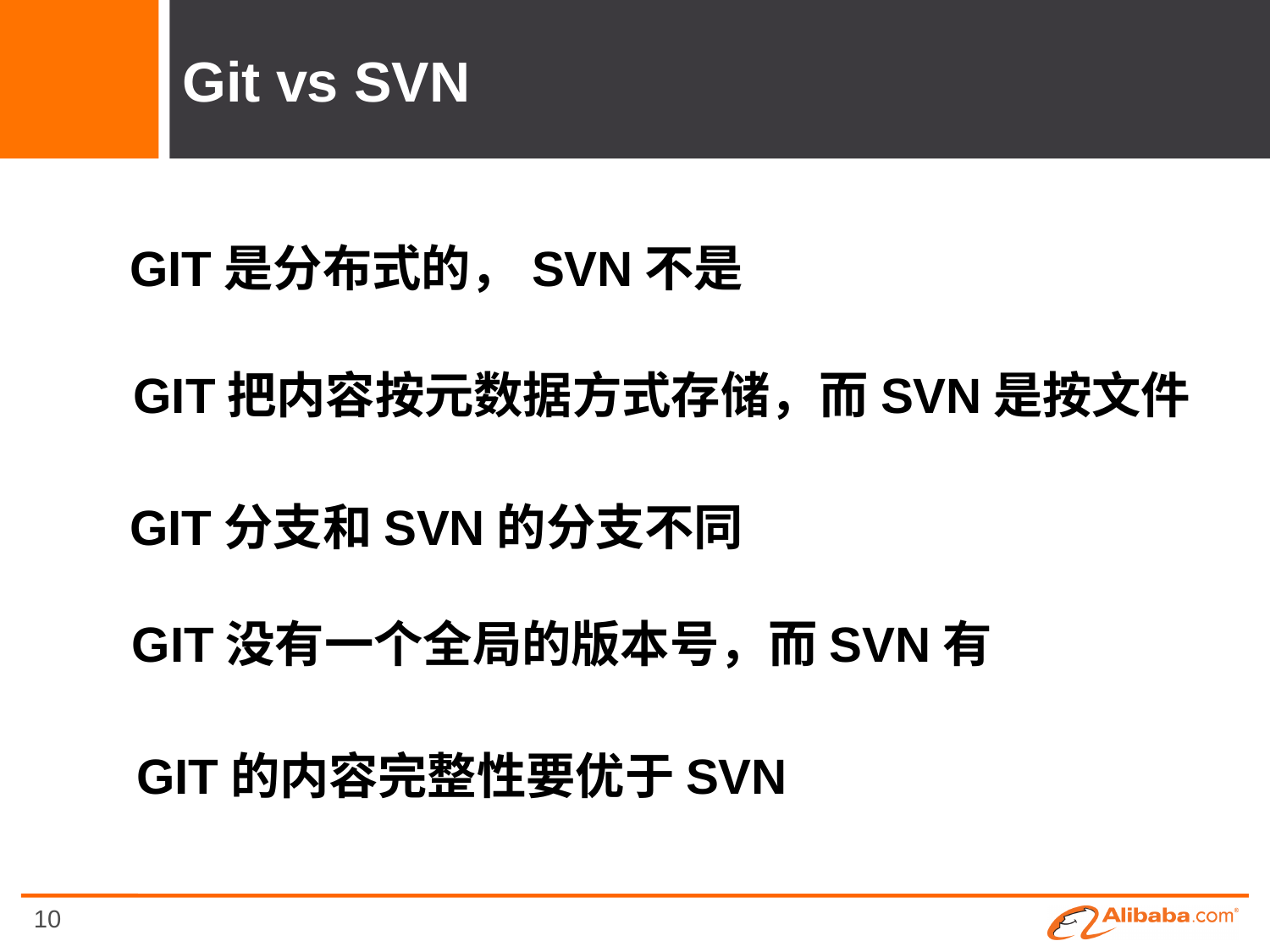

# Git vs SVN
GIT是分布式的，SVN不是
GIT把内容按元数据方式存储，而SVN是按文件
GIT分支和SVN的分支不同
GIT没有一个全局的版本号，而SVN有
GIT的内容完整性要优于SVN
10